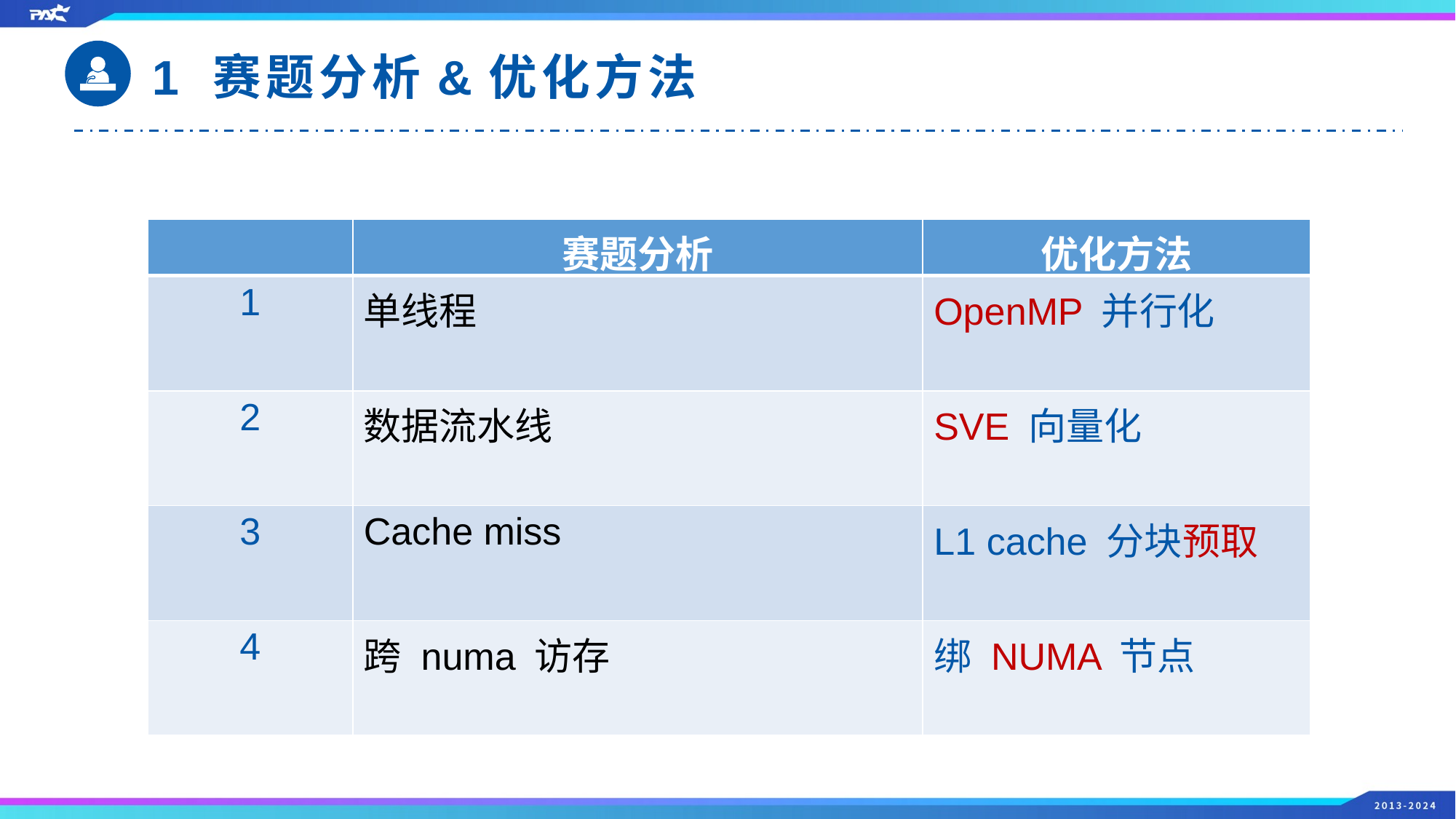

1 赛题分析&优化方法
|  | 赛题分析 | 优化方法 |
| --- | --- | --- |
| 1 | 单线程 | OpenMP 并行化 |
| 2 | 数据流水线 | SVE 向量化 |
| 3 | Cache miss | L1 cache 分块预取 |
| 4 | 跨 numa 访存 | 绑 NUMA 节点 |